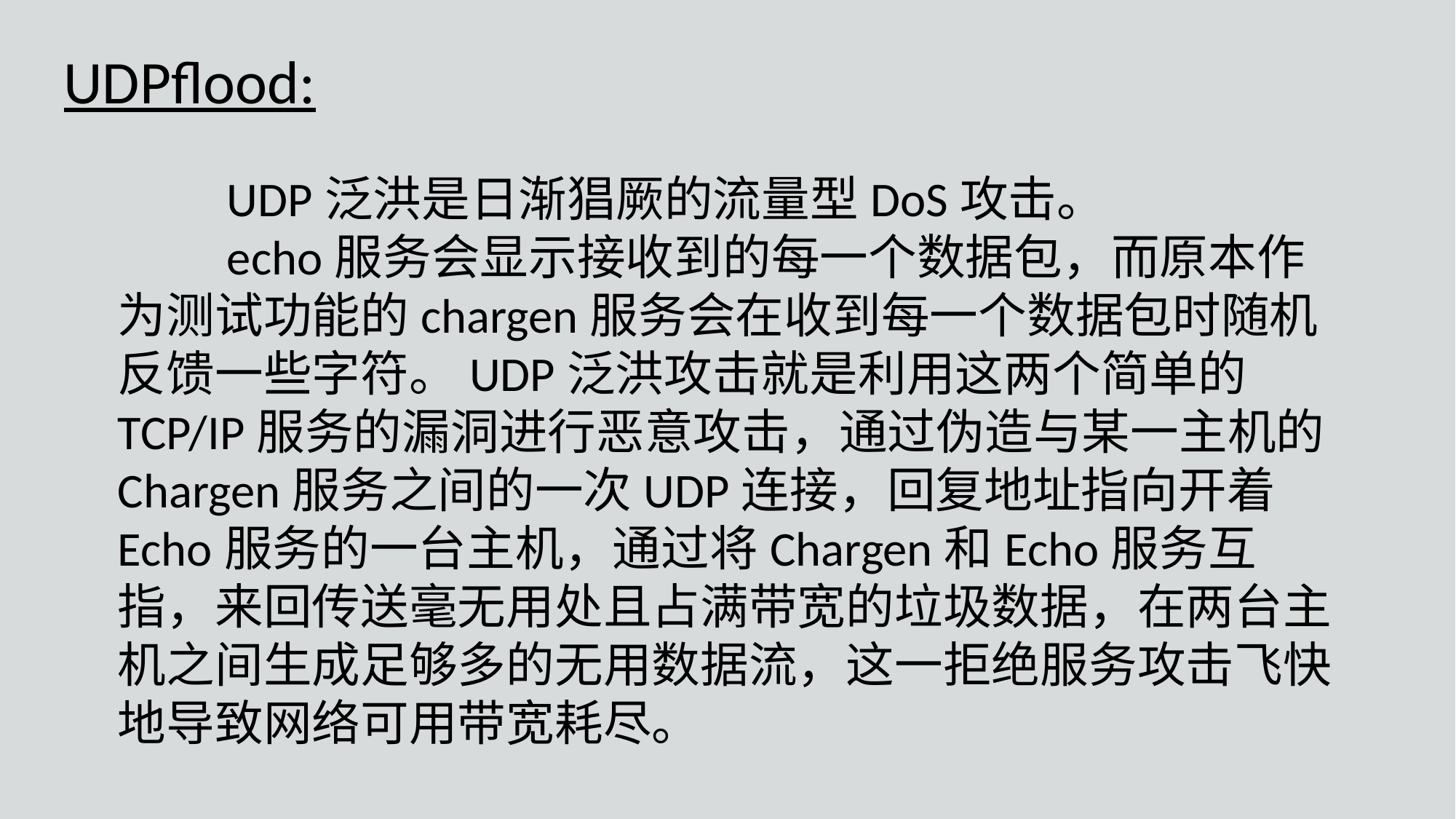

UDPflood:
	UDP泛洪是日渐猖厥的流量型DoS攻击。
	echo服务会显示接收到的每一个数据包，而原本作为测试功能的chargen服务会在收到每一个数据包时随机反馈一些字符。UDP泛洪攻击就是利用这两个简单的TCP/IP服务的漏洞进行恶意攻击，通过伪造与某一主机的Chargen服务之间的一次UDP连接，回复地址指向开着Echo服务的一台主机，通过将Chargen和Echo服务互指，来回传送毫无用处且占满带宽的垃圾数据，在两台主机之间生成足够多的无用数据流，这一拒绝服务攻击飞快地导致网络可用带宽耗尽。